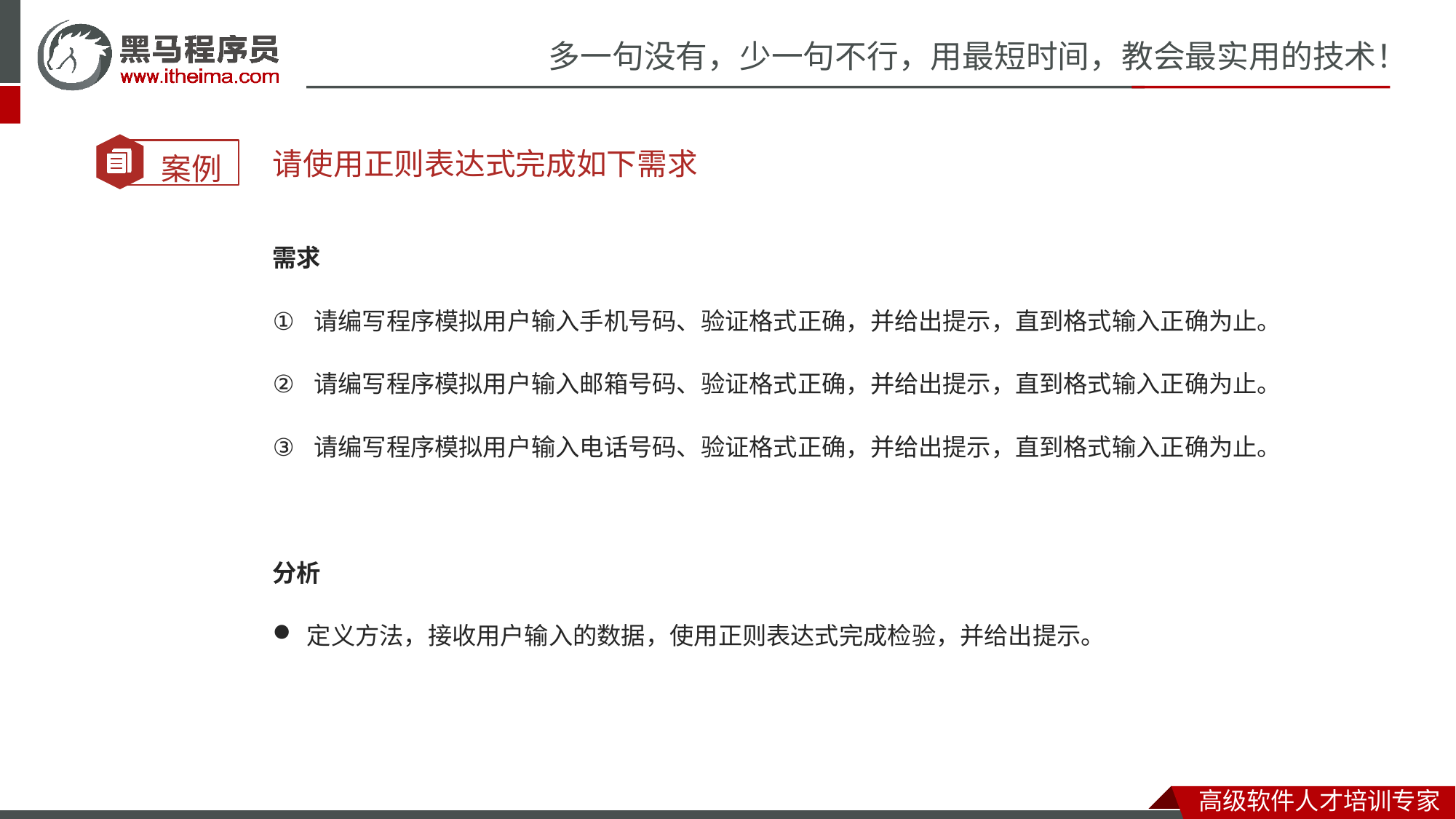

请使用正则表达式完成如下需求
需求
请编写程序模拟用户输入手机号码、验证格式正确，并给出提示，直到格式输入正确为止。
请编写程序模拟用户输入邮箱号码、验证格式正确，并给出提示，直到格式输入正确为止。
请编写程序模拟用户输入电话号码、验证格式正确，并给出提示，直到格式输入正确为止。

分析
定义方法，接收用户输入的数据，使用正则表达式完成检验，并给出提示。